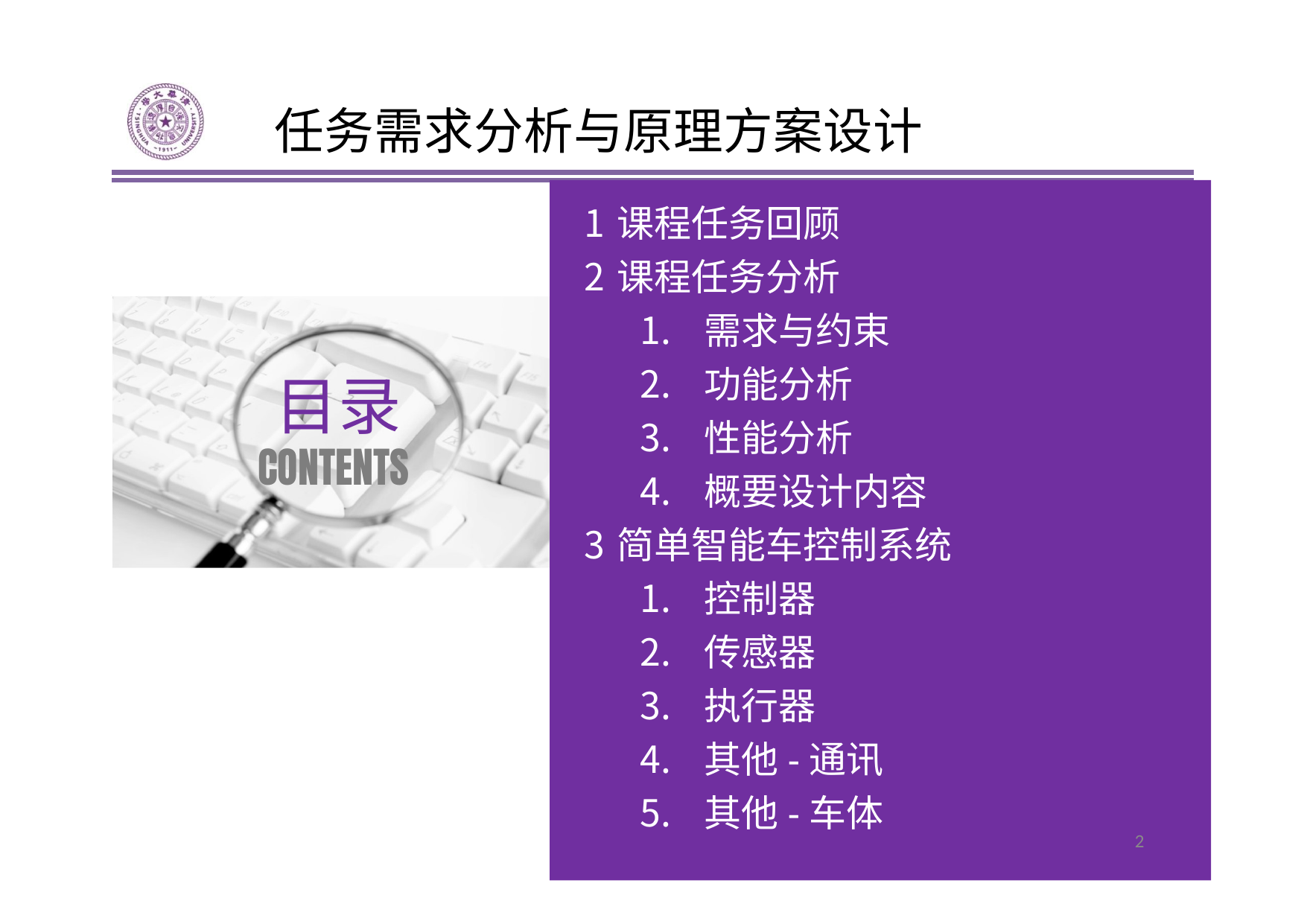

# 任务需求分析与原理方案设计

课程任务回顾
课程任务分析
需求与约束
功能分析
性能分析
概要设计内容
简单智能车控制系统
控制器
传感器
执行器
其他-通讯
其他-车体

目录
CONTENTS
2